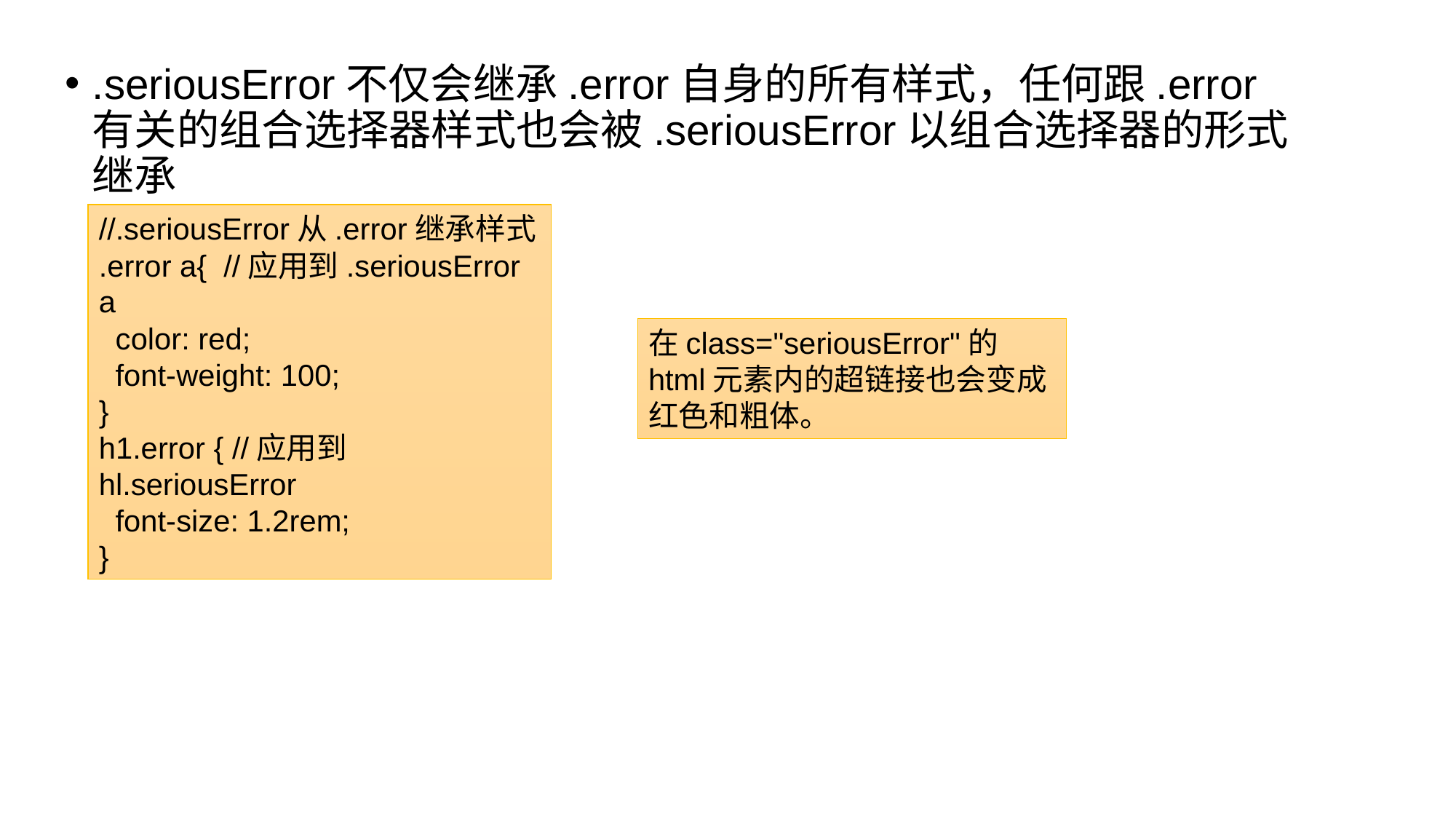

.seriousError不仅会继承.error自身的所有样式，任何跟.error有关的组合选择器样式也会被.seriousError以组合选择器的形式继承
//.seriousError从.error继承样式
.error a{  //应用到.seriousError a
  color: red;
  font-weight: 100;
}
h1.error { //应用到hl.seriousError
  font-size: 1.2rem;
}
在class="seriousError"的html元素内的超链接也会变成红色和粗体。